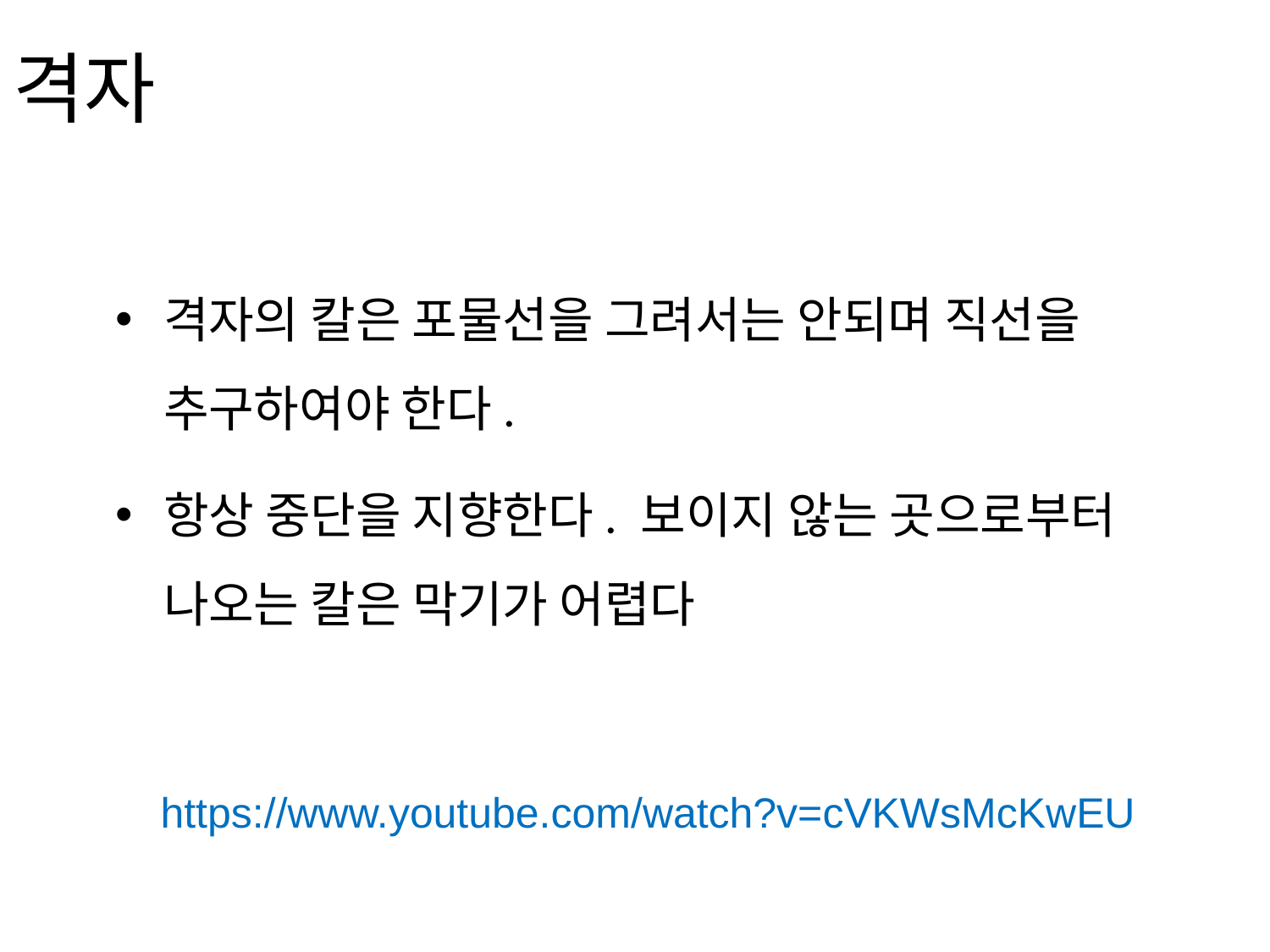

# 격자
격자의 칼은 포물선을 그려서는 안되며 직선을 추구하여야 한다.
항상 중단을 지향한다. 보이지 않는 곳으로부터 나오는 칼은 막기가 어렵다
https://www.youtube.com/watch?v=cVKWsMcKwEU